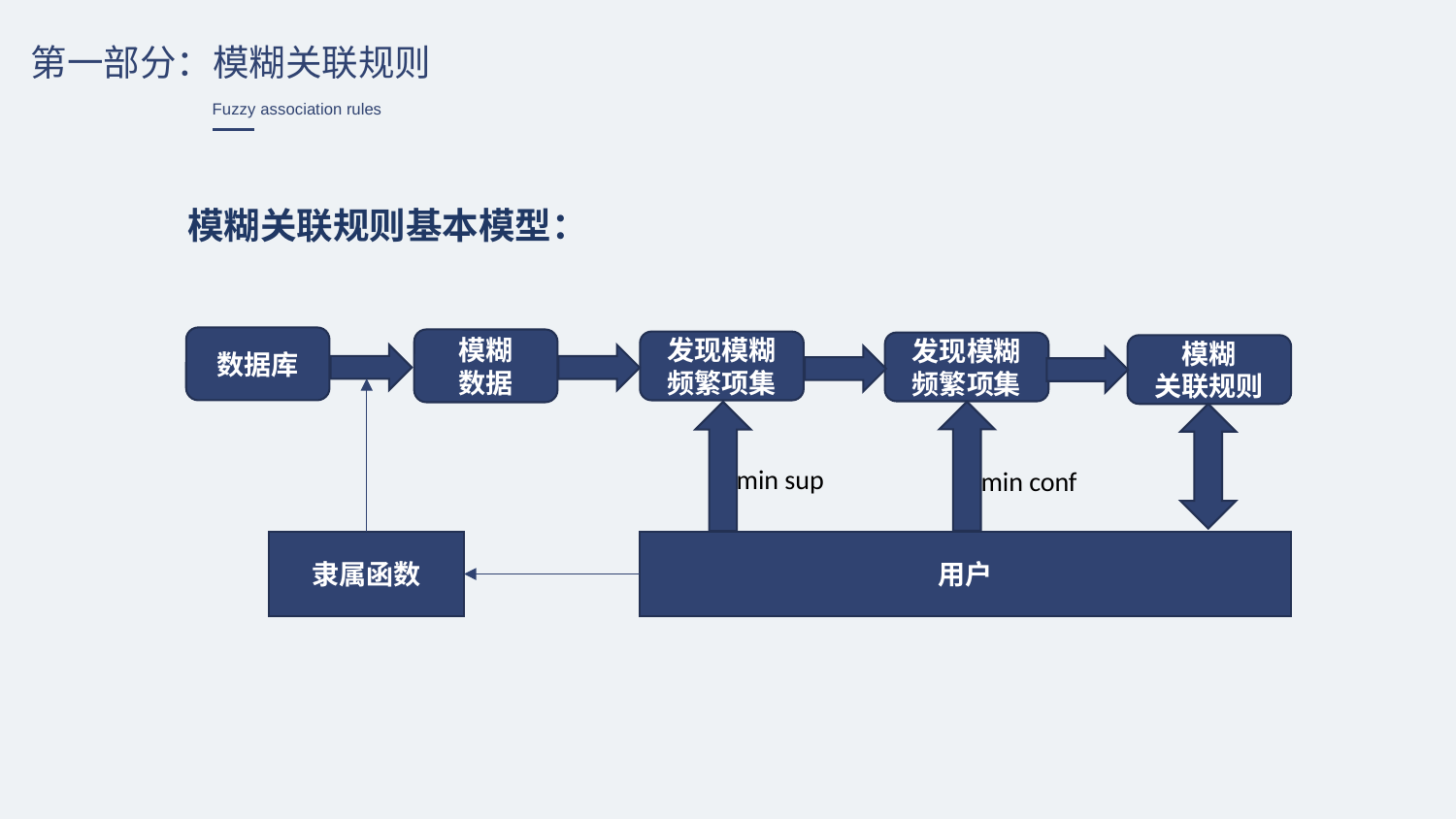

第一部分：模糊关联规则
Fuzzy association rules
模糊关联规则基本模型：
数据库
模糊
数据
发现模糊
频繁项集
发现模糊
频繁项集
模糊
关联规则

min sup
min conf
隶属函数
用户